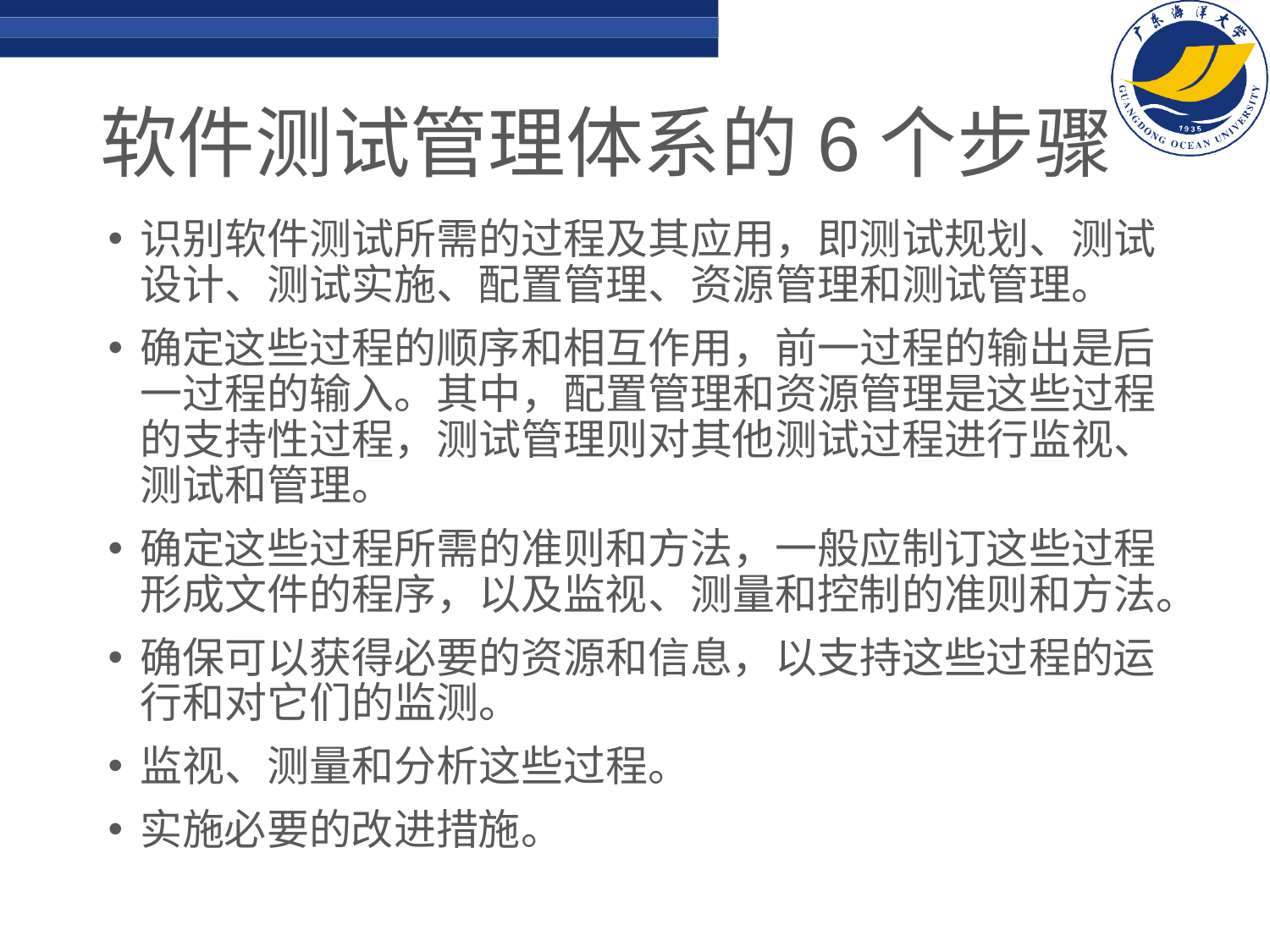

# 软件测试管理体系的6个步骤
识别软件测试所需的过程及其应用，即测试规划、测试设计、测试实施、配置管理、资源管理和测试管理。
确定这些过程的顺序和相互作用，前一过程的输出是后一过程的输入。其中，配置管理和资源管理是这些过程的支持性过程，测试管理则对其他测试过程进行监视、测试和管理。
确定这些过程所需的准则和方法，一般应制订这些过程形成文件的程序，以及监视、测量和控制的准则和方法。
确保可以获得必要的资源和信息，以支持这些过程的运行和对它们的监测。
监视、测量和分析这些过程。
实施必要的改进措施。
15